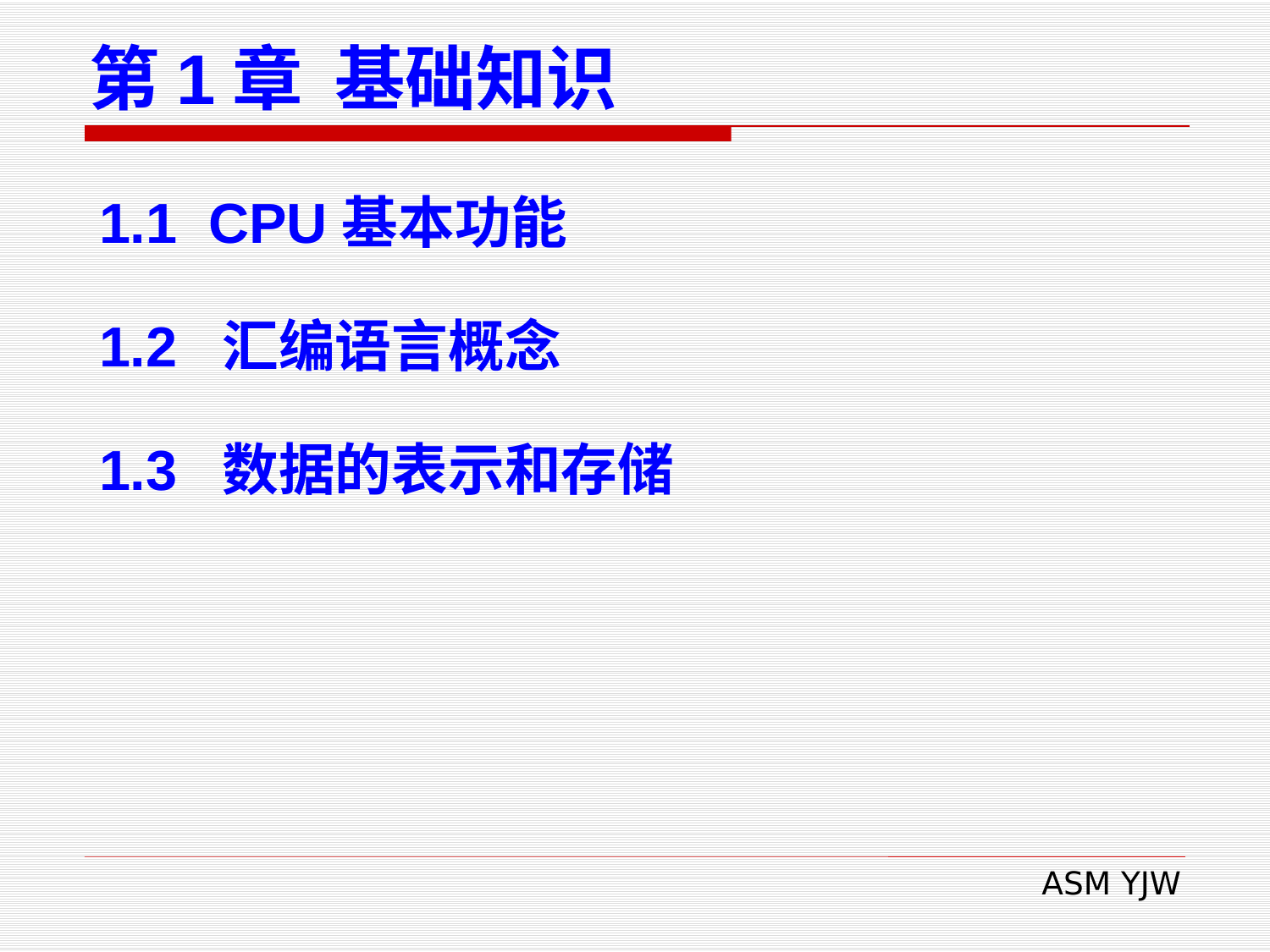

# 第1章  基础知识
1.1  CPU基本功能
1.2  汇编语言概念
1.3  数据的表示和存储